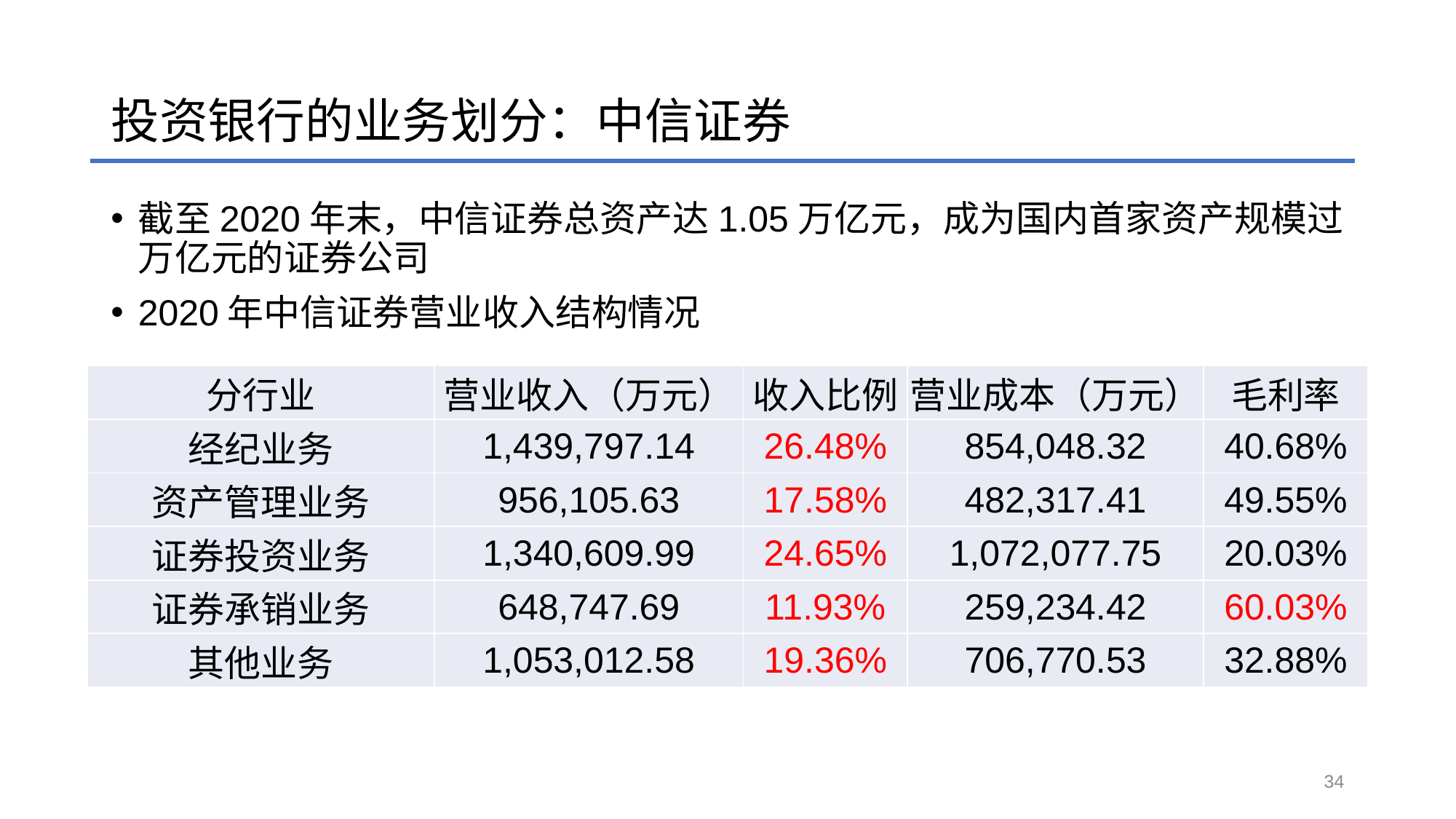

# 投资银行的业务划分：中信证券
截至2020年末，中信证券总资产达1.05万亿元，成为国内首家资产规模过万亿元的证券公司
2020年中信证券营业收入结构情况
| 分行业 | 营业收入（万元） | 收入比例 | 营业成本（万元） | 毛利率 |
| --- | --- | --- | --- | --- |
| 经纪业务 | 1,439,797.14 | 26.48% | 854,048.32 | 40.68% |
| 资产管理业务 | 956,105.63 | 17.58% | 482,317.41 | 49.55% |
| 证券投资业务 | 1,340,609.99 | 24.65% | 1,072,077.75 | 20.03% |
| 证券承销业务 | 648,747.69 | 11.93% | 259,234.42 | 60.03% |
| 其他业务 | 1,053,012.58 | 19.36% | 706,770.53 | 32.88% |
34